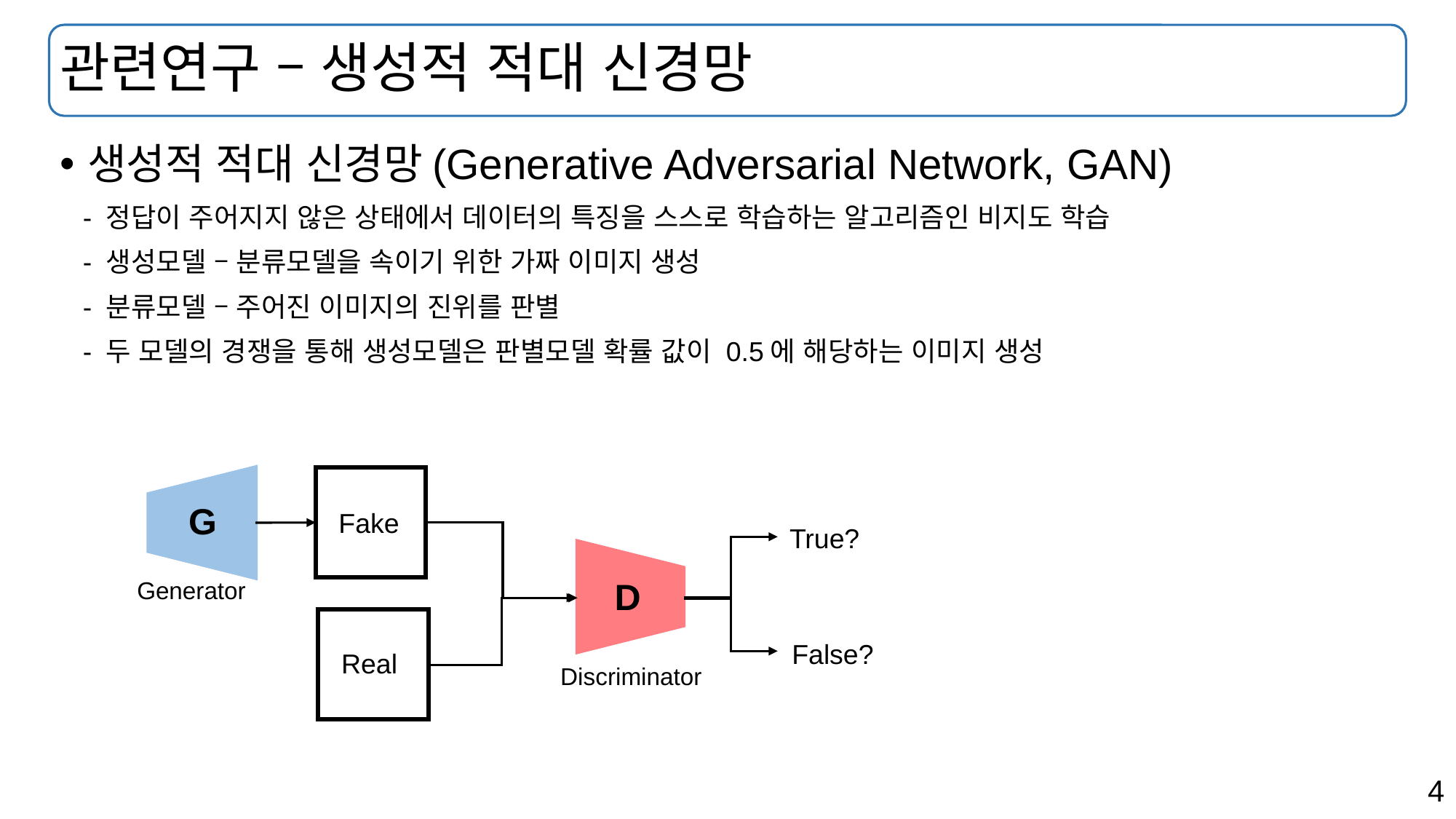

# 관련연구 – 생성적 적대 신경망
생성적 적대 신경망(Generative Adversarial Network, GAN)
   - 정답이 주어지지 않은 상태에서 데이터의 특징을 스스로 학습하는 알고리즘인 비지도 학습
   - 생성모델 – 분류모델을 속이기 위한 가짜 이미지 생성
   - 분류모델 – 주어진 이미지의 진위를 판별
   - 두 모델의 경쟁을 통해 생성모델은 판별모델 확률 값이 0.5에 해당하는 이미지 생성

G
Fake
True?

D
Generator

False?
Real
Discriminator